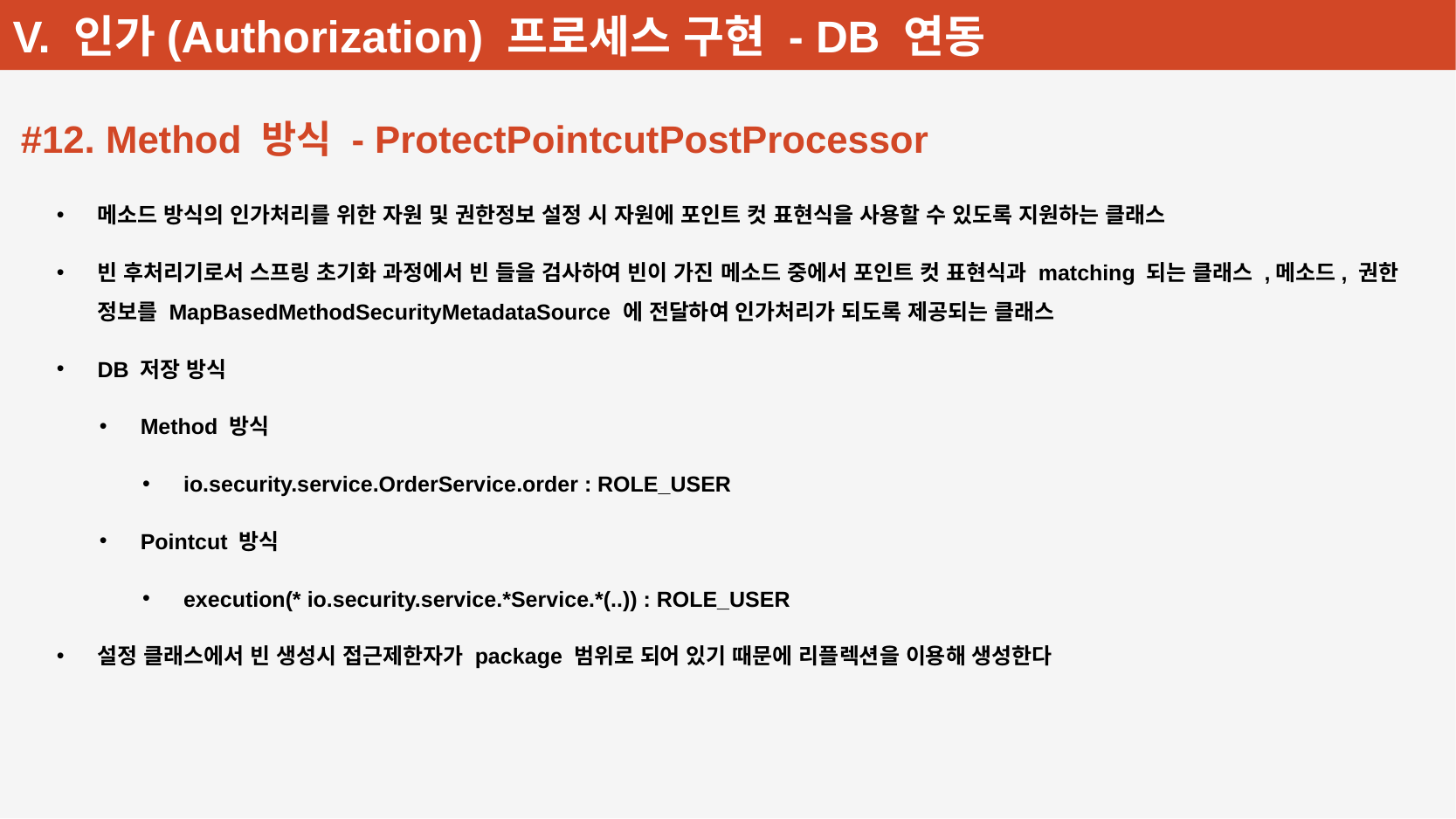

#12. Method 방식 - ProtectPointcutPostProcessor
메소드 방식의 인가처리를 위한 자원 및 권한정보 설정 시 자원에 포인트 컷 표현식을 사용할 수 있도록 지원하는 클래스
빈 후처리기로서 스프링 초기화 과정에서 빈 들을 검사하여 빈이 가진 메소드 중에서 포인트 컷 표현식과 matching 되는 클래스 ,메소드, 권한 정보를 MapBasedMethodSecurityMetadataSource 에 전달하여 인가처리가 되도록 제공되는 클래스
DB 저장 방식
Method 방식
io.security.service.OrderService.order : ROLE_USER
Pointcut 방식
execution(* io.security.service.*Service.*(..)) : ROLE_USER
설정 클래스에서 빈 생성시 접근제한자가 package 범위로 되어 있기 때문에 리플렉션을 이용해 생성한다